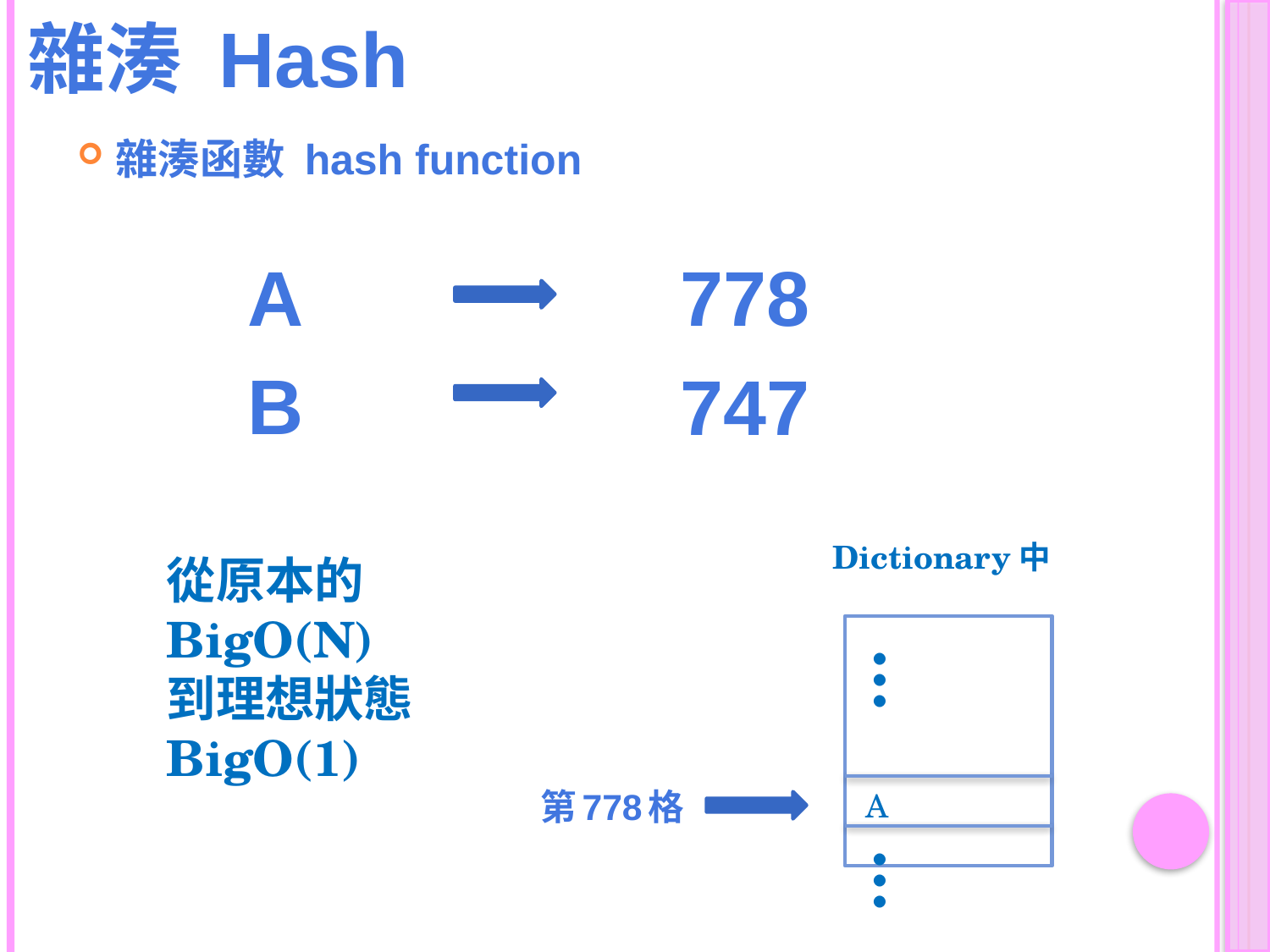

# 雜湊 Hash
雜湊函數 hash function

778
A

B
747

Dictionary中
從原本的BigO(N)
到理想狀態BigO(1)

…
第778格
A

…